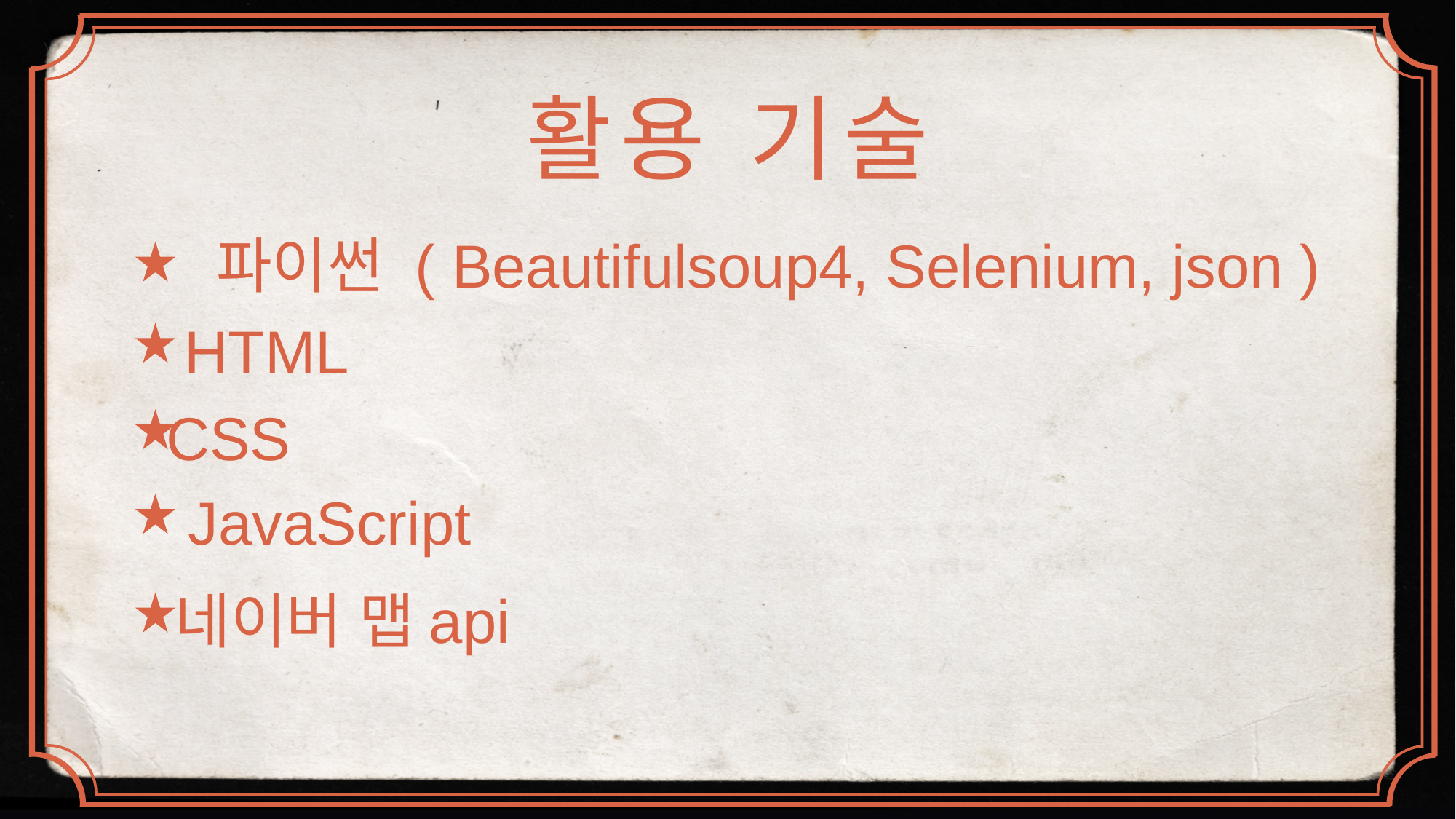

활용 기술
파이썬 ( Beautifulsoup4, Selenium, json )

HTML

CSS

JavaScript

네이버 맵api